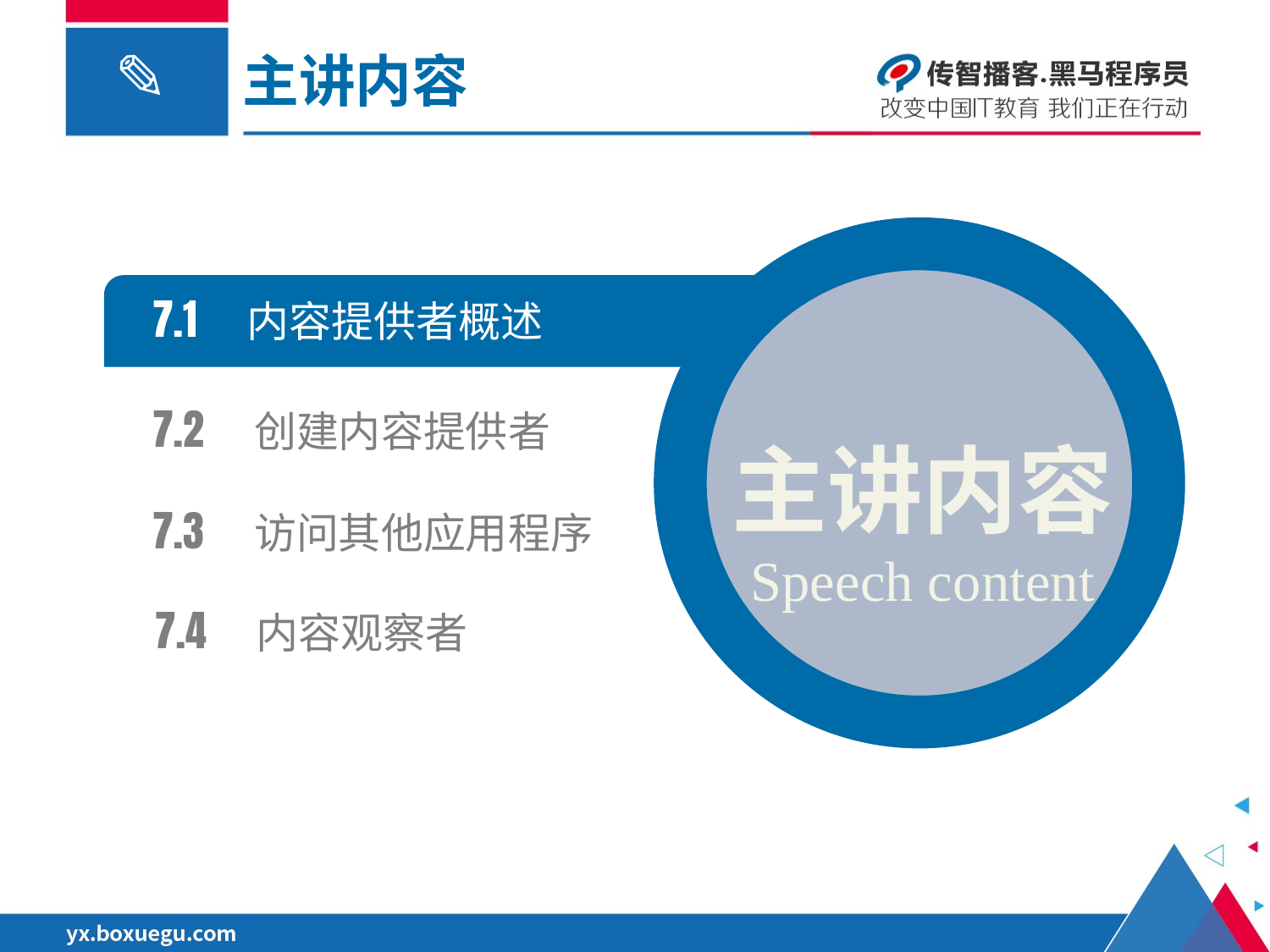

主讲内容

7.1    内容提供者概述
主讲内容
Speech content
7.2    创建内容提供者
7.3    访问其他应用程序
7.4    内容观察者